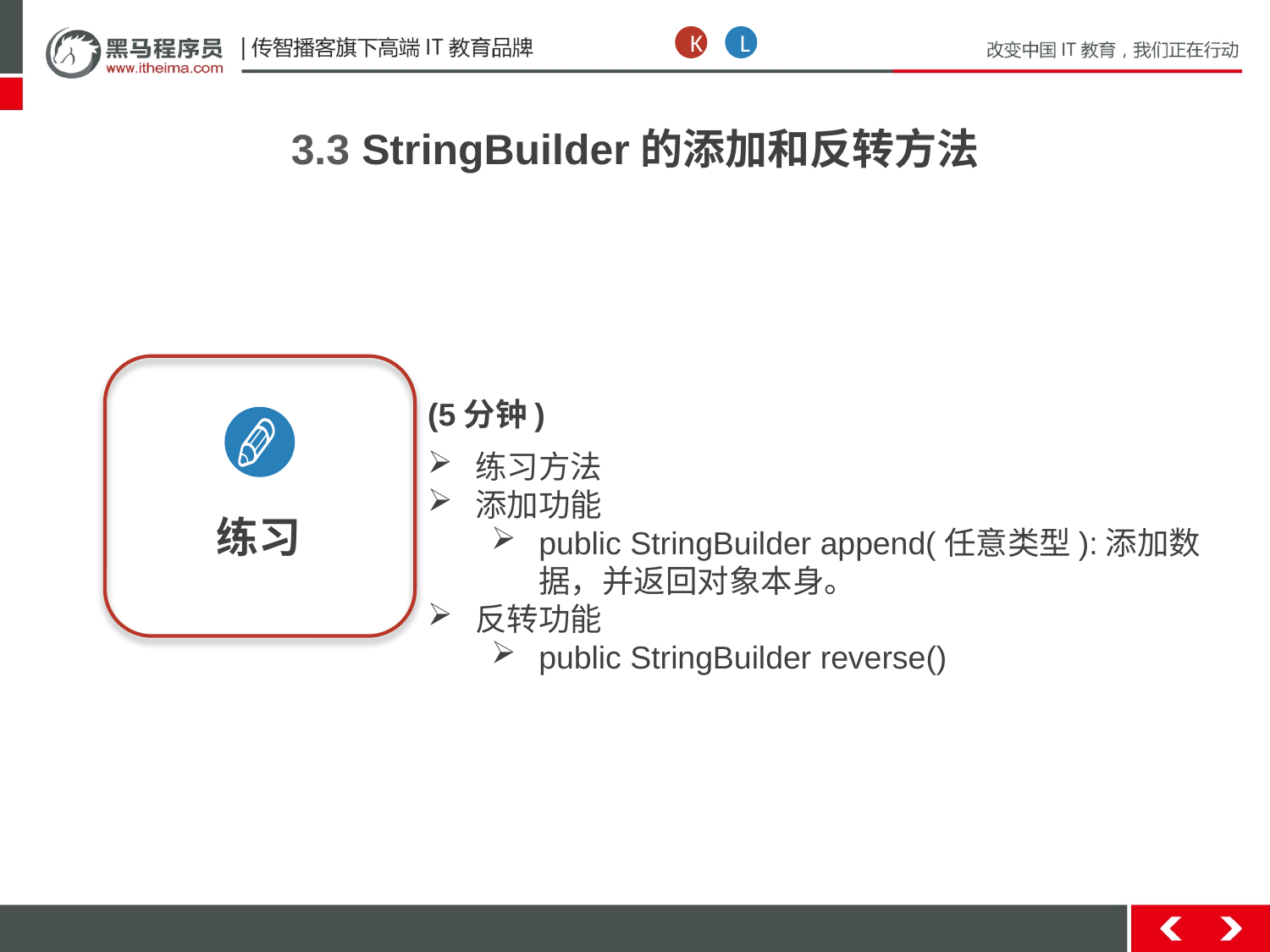

K
L
3.3 StringBuilder的添加和反转方法

练习
(5分钟)
练习方法
添加功能
public StringBuilder append(任意类型):添加数据，并返回对象本身。
反转功能
public StringBuilder reverse()